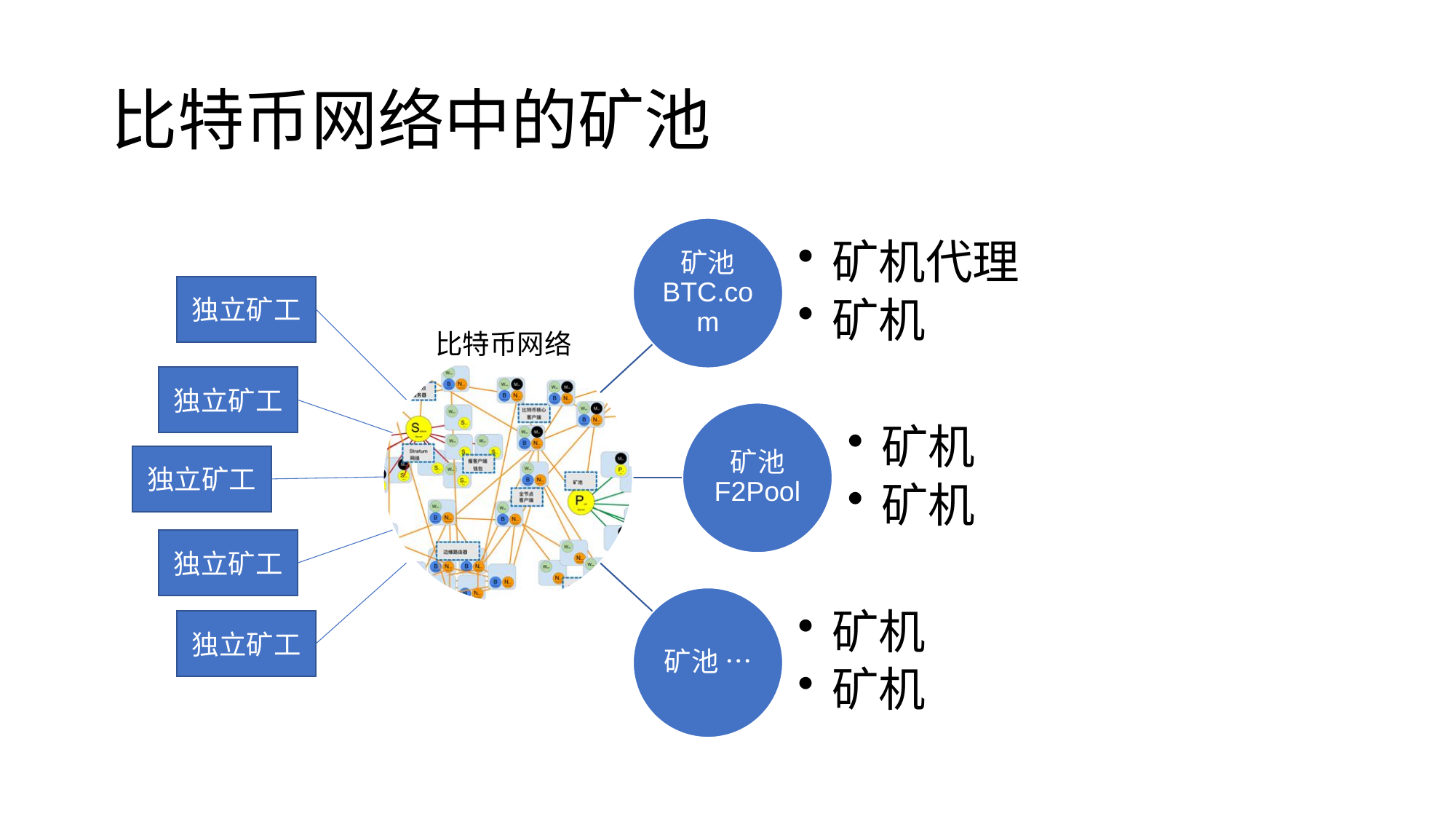

# 比特币网络中的矿池
矿池 BTC.com
矿机代理
矿机
矿池 F2Pool
矿机
矿机
矿池 …
矿机
矿机
独立矿工
比特币网络
独立矿工
独立矿工
独立矿工
独立矿工